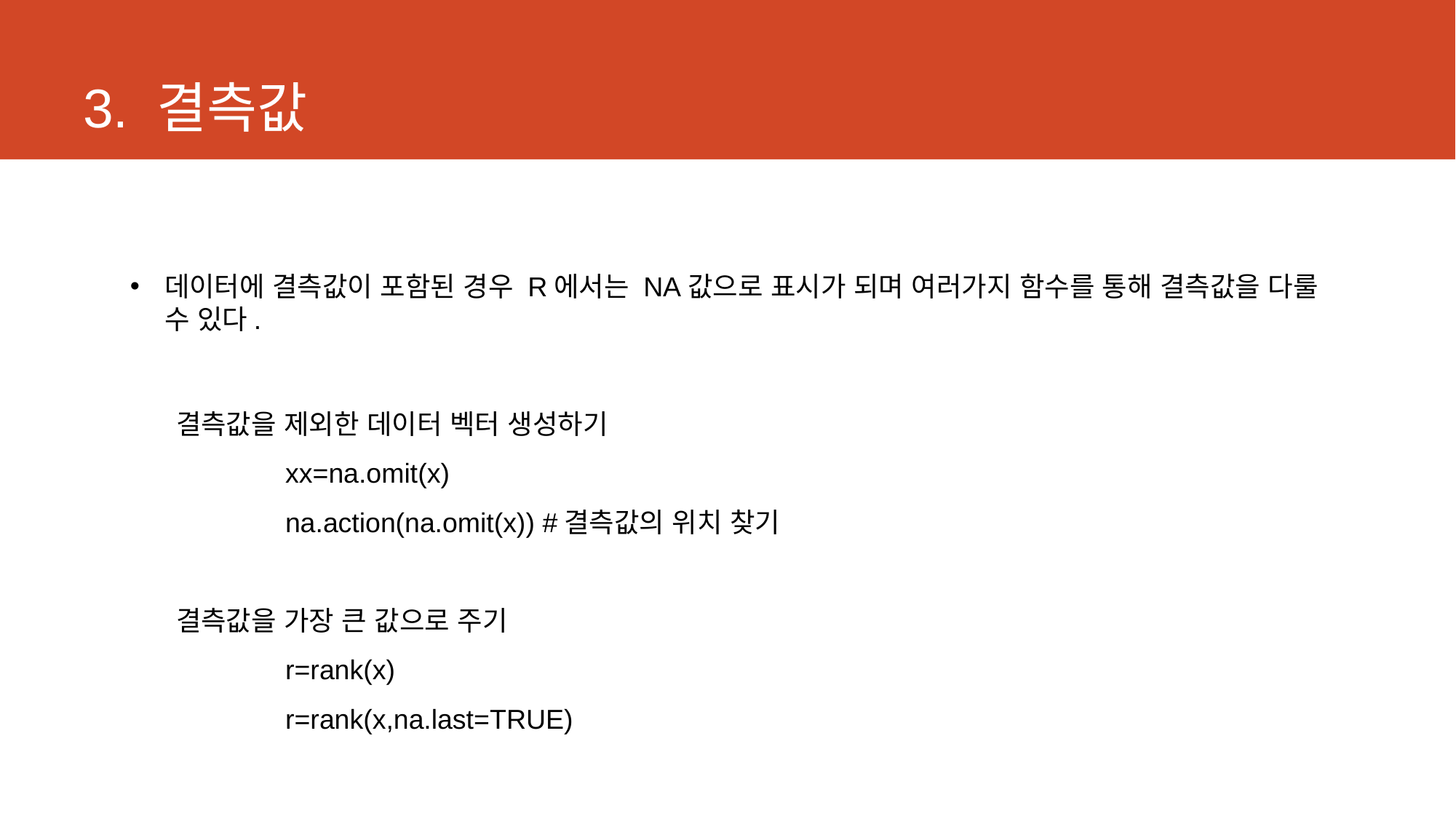

# 3. 결측값
데이터에 결측값이 포함된 경우 R에서는 NA값으로 표시가 되며 여러가지 함수를 통해 결측값을 다룰 수 있다.
결측값을 제외한 데이터 벡터 생성하기
	xx=na.omit(x)
	na.action(na.omit(x)) #결측값의 위치 찾기

결측값을 가장 큰 값으로 주기
	r=rank(x)
	r=rank(x,na.last=TRUE)